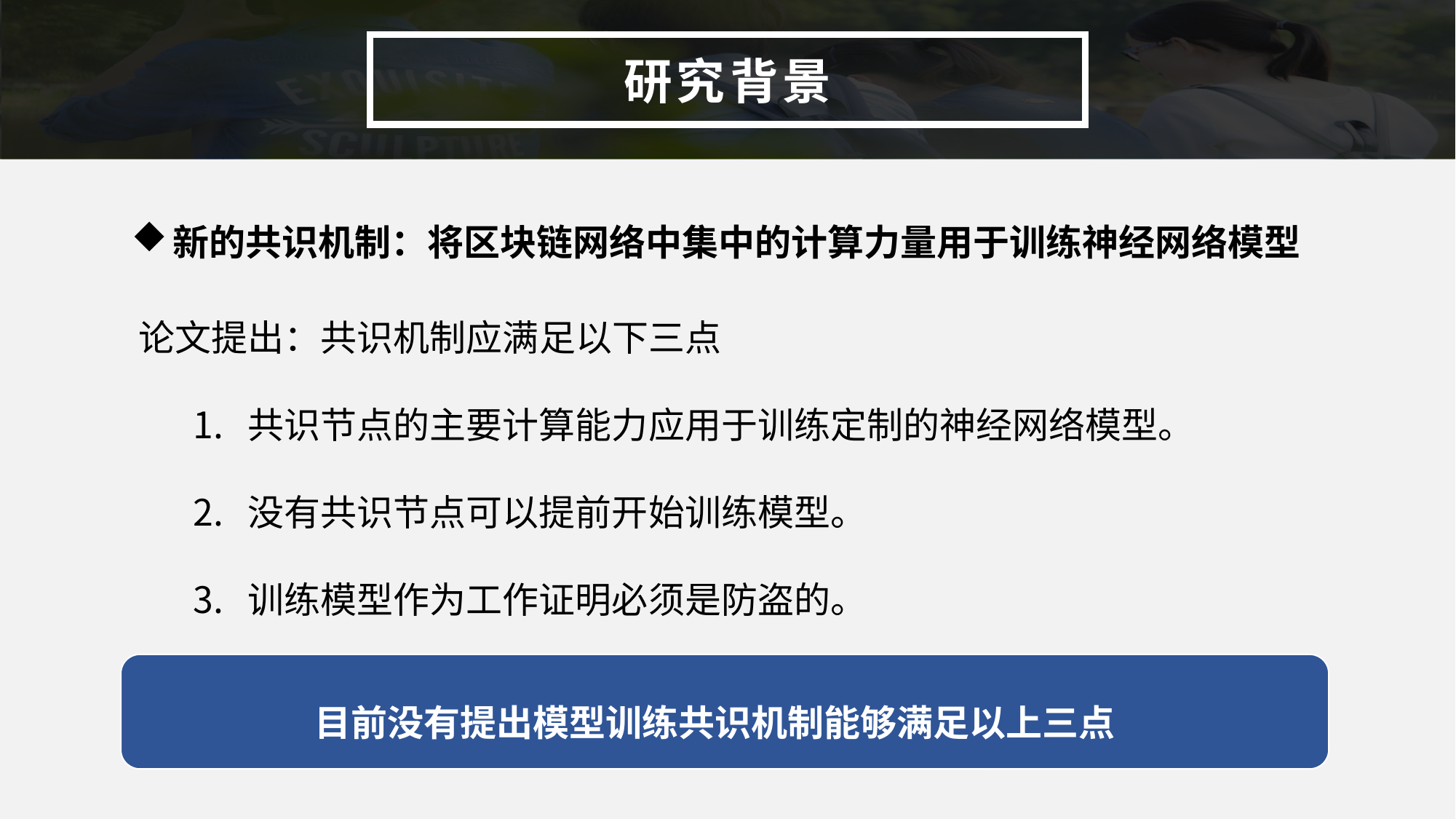

研究背景
新的共识机制：将区块链网络中集中的计算力量用于训练神经网络模型
论文提出：共识机制应满足以下三点
共识节点的主要计算能力应用于训练定制的神经网络模型。
没有共识节点可以提前开始训练模型。
训练模型作为工作证明必须是防盗的。

目前没有提出模型训练共识机制能够满足以上三点